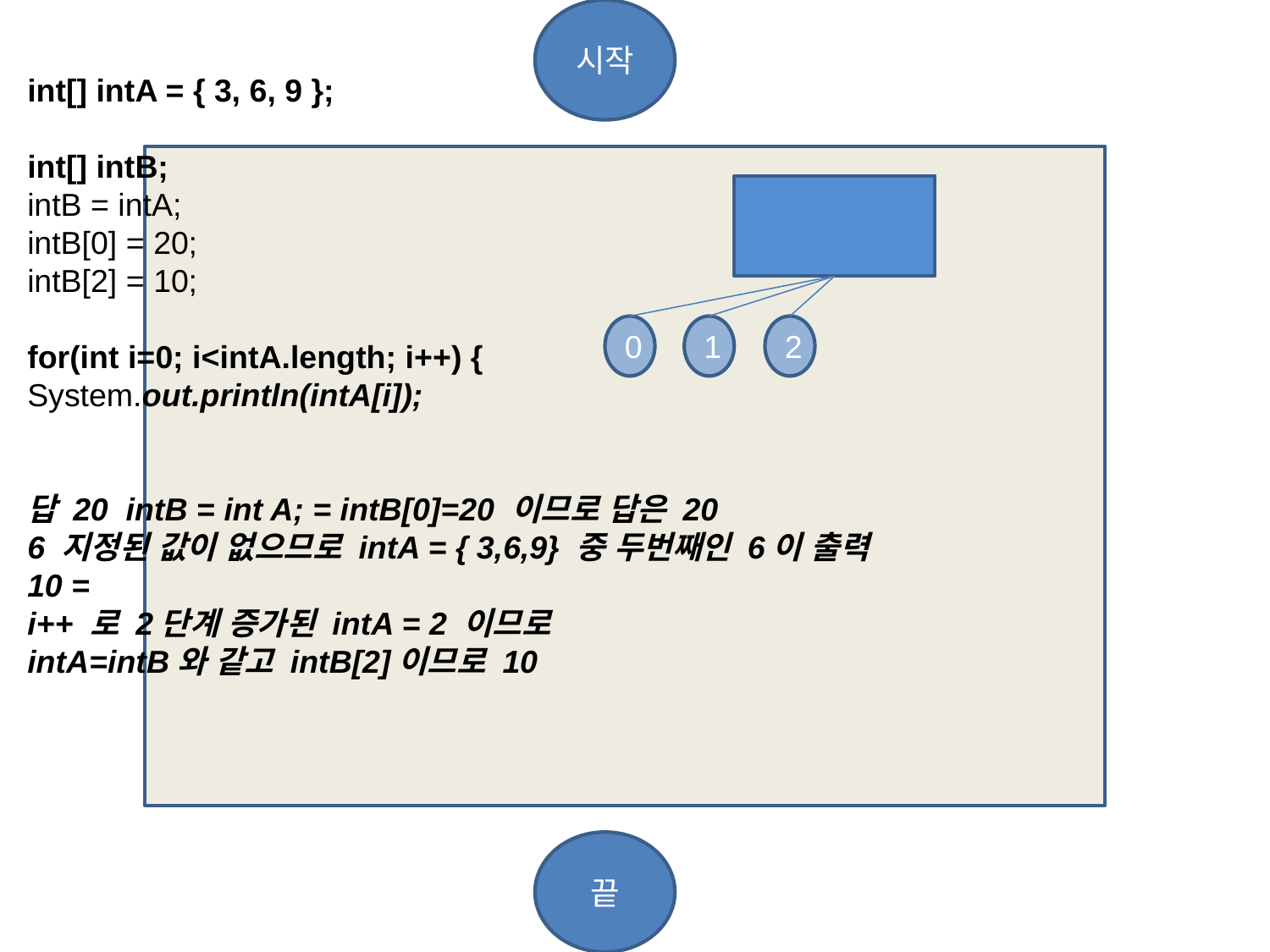

시작

int[] intA = { 3, 6, 9 };

int[] intB;
intB = intA;
intB[0] = 20;
intB[2] = 10;

for(int i=0; i<intA.length; i++) {
System.out.println(intA[i]);

답 20  intB = int A; = intB[0]=20 이므로 답은 20
6 지정된 값이 없으므로 intA = { 3,6,9} 중 두번째인 6이 출력
10 =
i++ 로 2단계 증가된 intA = 2 이므로
intA=intB와 같고 intB[2]이므로 10

0
1
2
끝